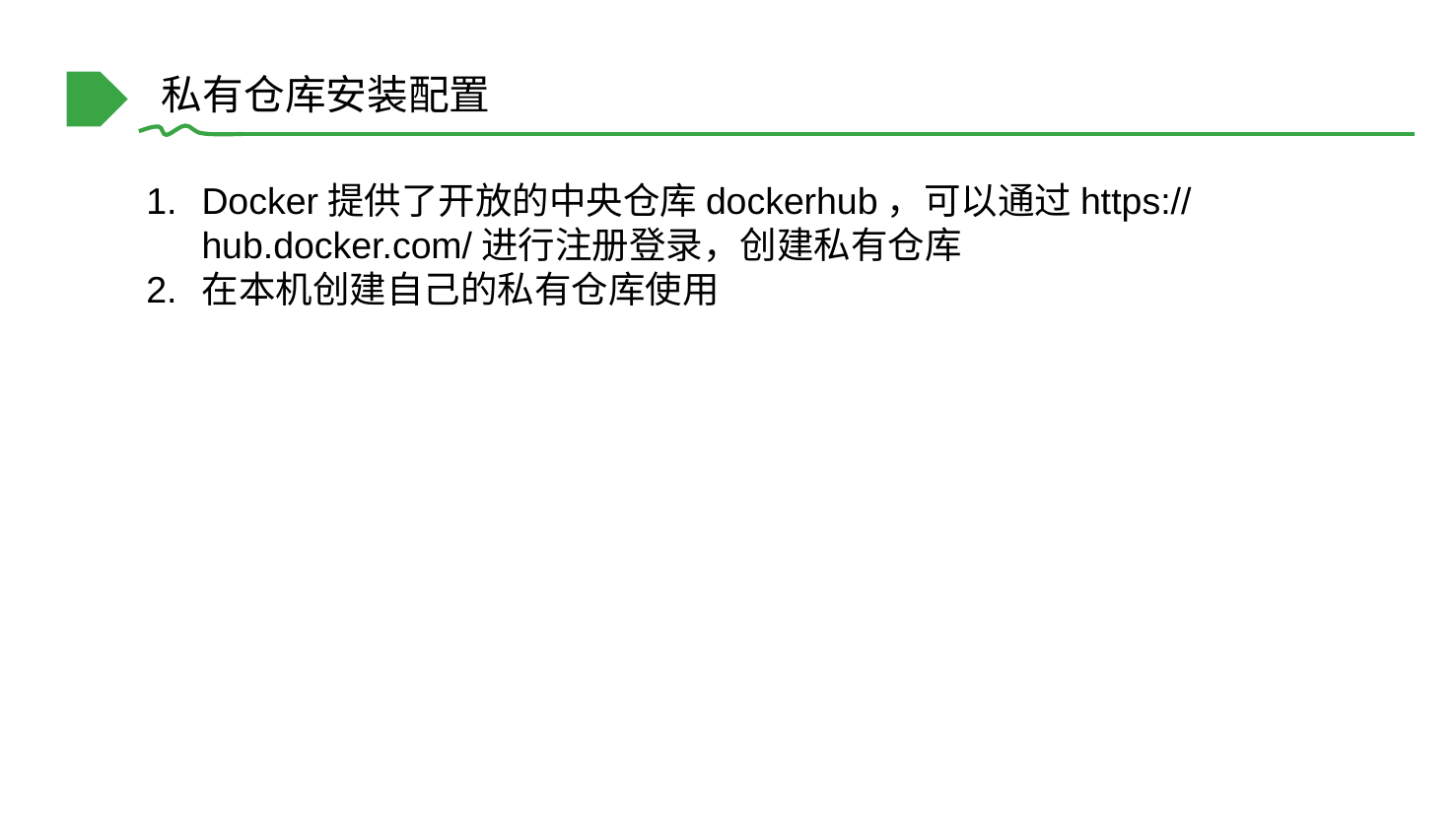

私有仓库安装配置

Docker提供了开放的中央仓库dockerhub，可以通过https://hub.docker.com/进行注册登录，创建私有仓库
在本机创建自己的私有仓库使用